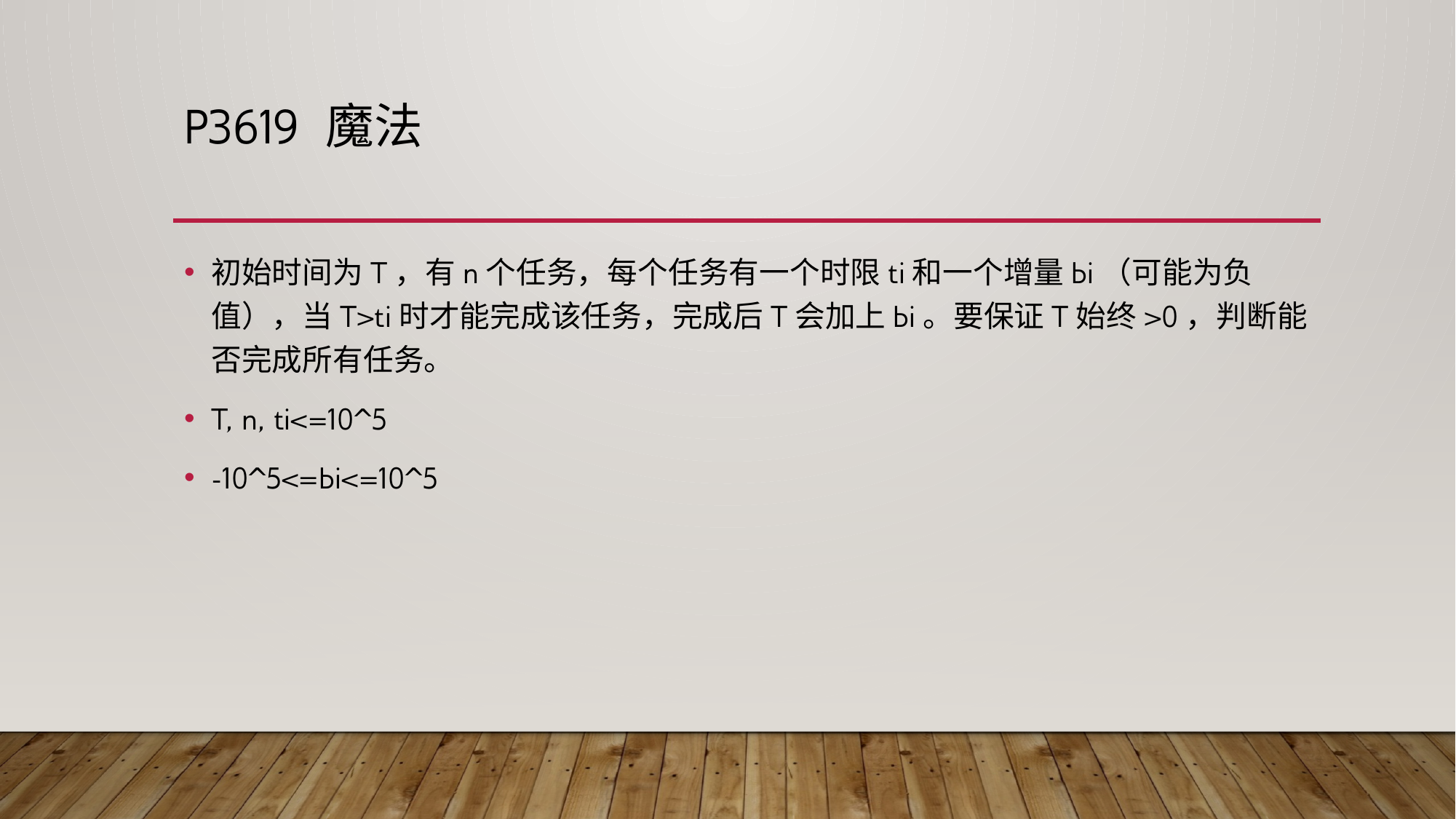

# P3619 魔法
初始时间为T，有n个任务，每个任务有一个时限ti和一个增量bi（可能为负值），当T>ti时才能完成该任务，完成后T会加上bi。要保证T始终>0，判断能否完成所有任务。
T, n, ti<=10^5
-10^5<=bi<=10^5